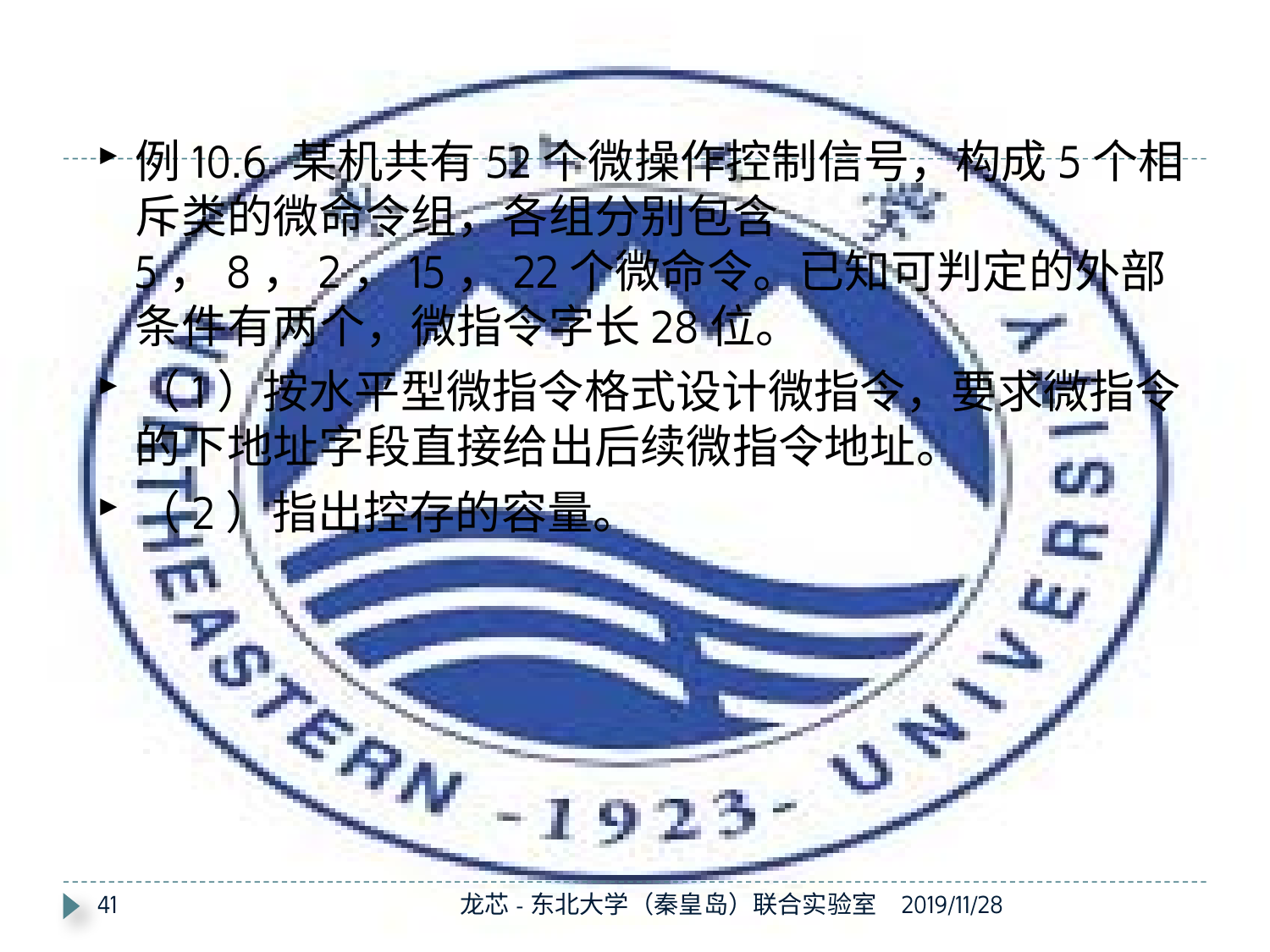

例10.6 某机共有52个微操作控制信号，构成5个相斥类的微命令组，各组分别包含5，8，2，15，22个微命令。已知可判定的外部条件有两个，微指令字长28位。
（1）按水平型微指令格式设计微指令，要求微指令的下地址字段直接给出后续微指令地址。
（2）指出控存的容量。
41
龙芯-东北大学（秦皇岛）联合实验室
2019/11/28